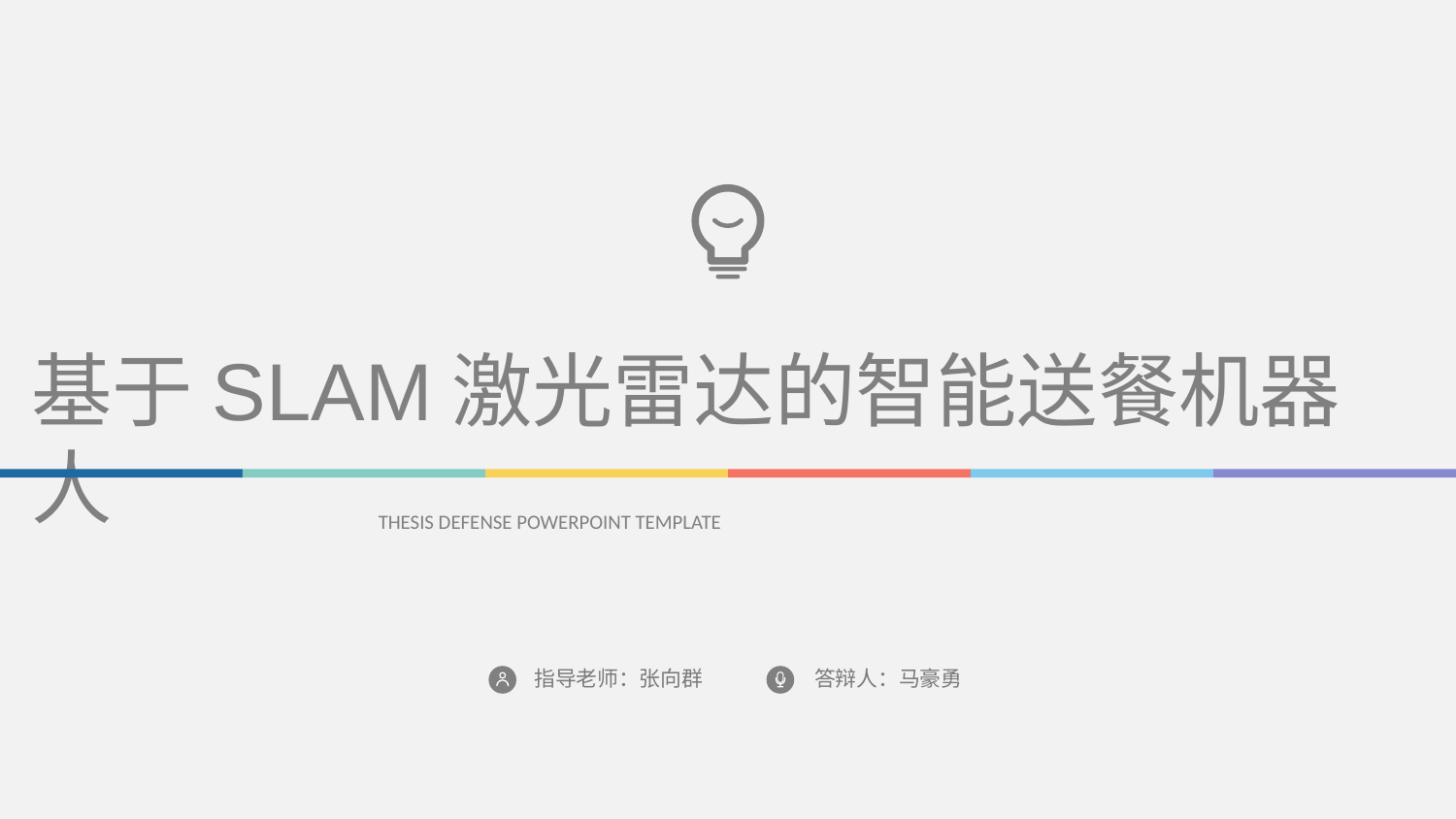

基于SLAM激光雷达的智能送餐机器人

THESIS DEFENSE POWERPOINT TEMPLATE
指导老师：张向群
答辩人：马豪勇